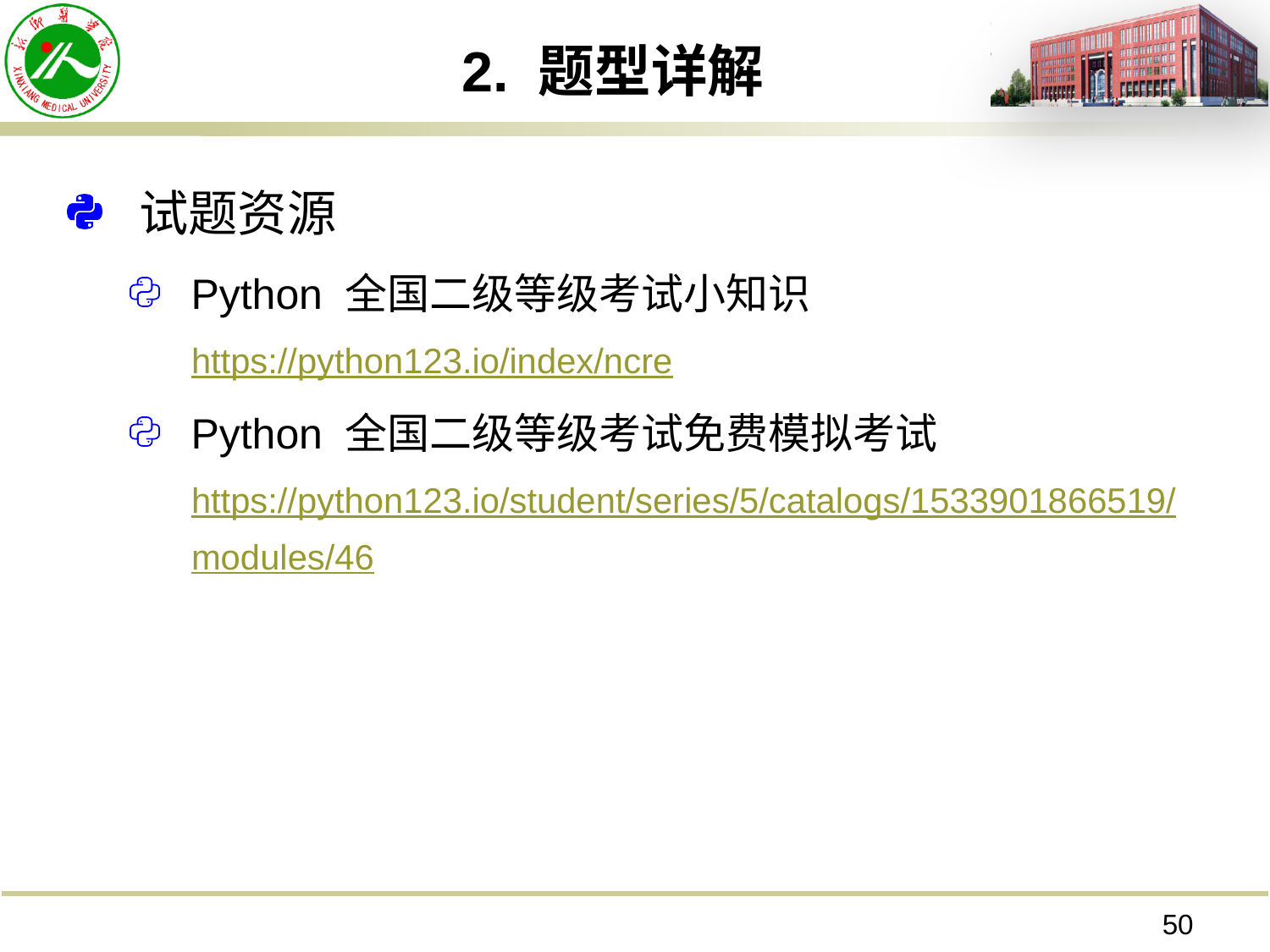

# 2. 题型详解
试题资源
Python 全国二级等级考试小知识
https://python123.io/index/ncre
Python 全国二级等级考试免费模拟考试
https://python123.io/student/series/5/catalogs/1533901866519/modules/46

50